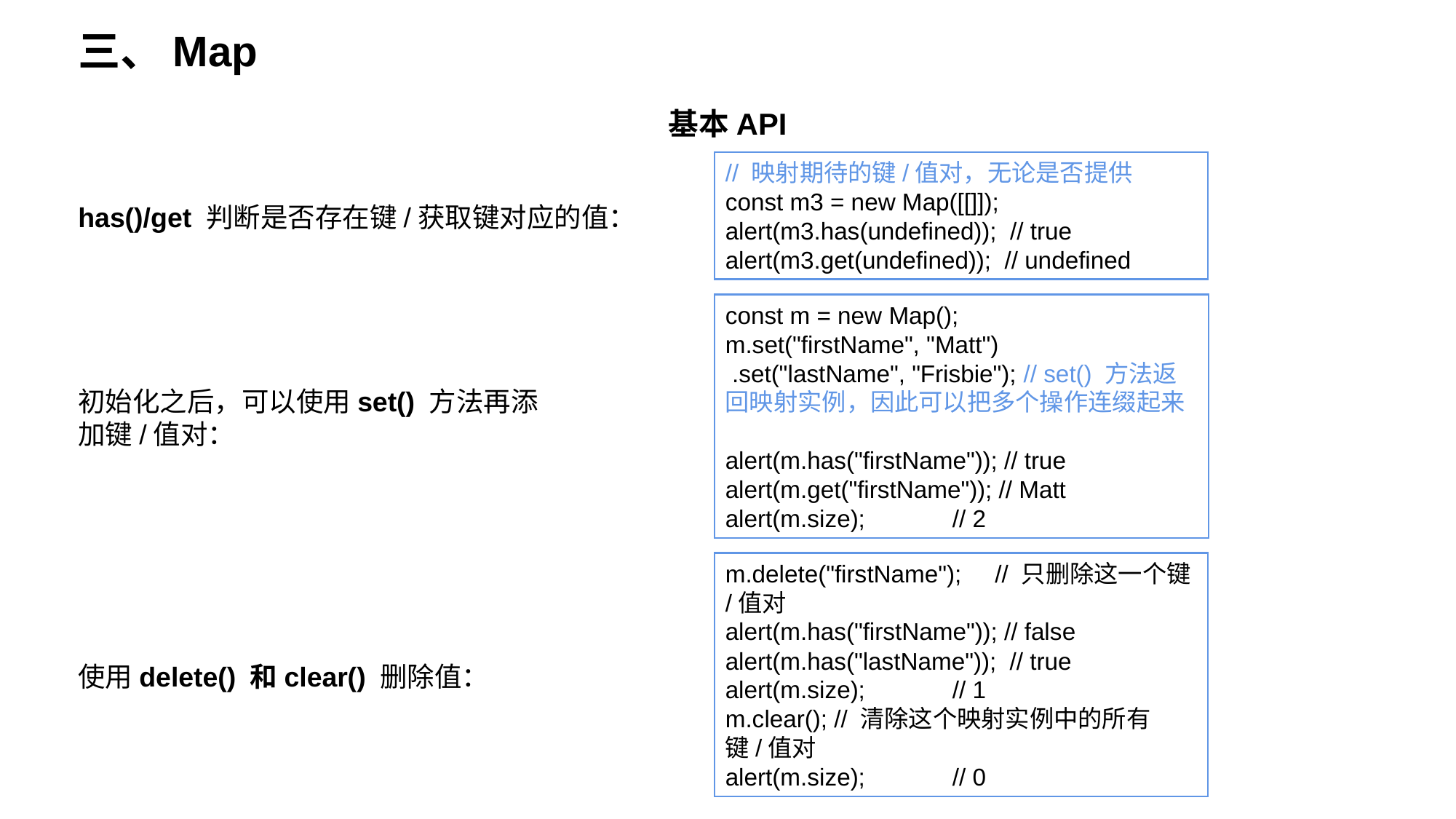

三、Map
基本API
// 映射期待的键/值对，无论是否提供
const m3 = new Map([[]]);
alert(m3.has(undefined));  // true
alert(m3.get(undefined));  // undefined
has()/get 判断是否存在键/获取键对应的值：
const m = new Map();
m.set("firstName", "Matt")
 .set("lastName", "Frisbie"); // set() 方法返回映射实例，因此可以把多个操作连缀起来

alert(m.has("firstName")); // true
alert(m.get("firstName")); // Matt
alert(m.size);             // 2
初始化之后，可以使用set() 方法再添加键/值对：
m.delete("firstName");     // 只删除这一个键/值对
alert(m.has("firstName")); // false
alert(m.has("lastName"));  // true
alert(m.size);             // 1
m.clear(); // 清除这个映射实例中的所有键/值对
alert(m.size);             // 0
使用delete() 和clear() 删除值：